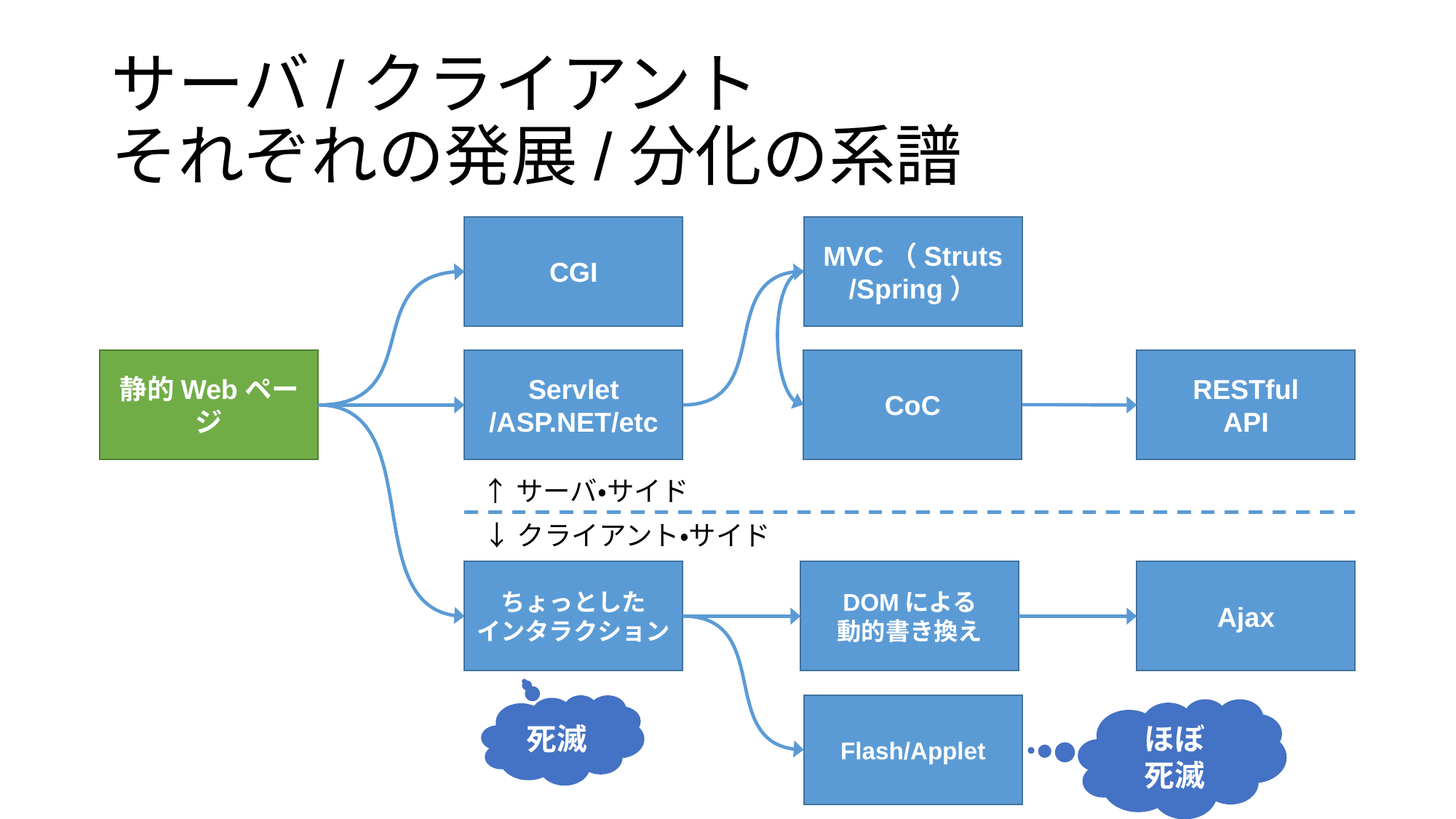

# サーバ/クライアント それぞれの発展/分化の系譜
MVC（Struts
/Spring）
CGI
CoC
静的Webページ
Servlet
/ASP.NET/etc
RESTful
API
↑サーバ・サイド
↓クライアント・サイド
ちょっとした
インタラクション
DOMによる
動的書き換え
Ajax
Flash/Applet
死滅
ほぼ
死滅